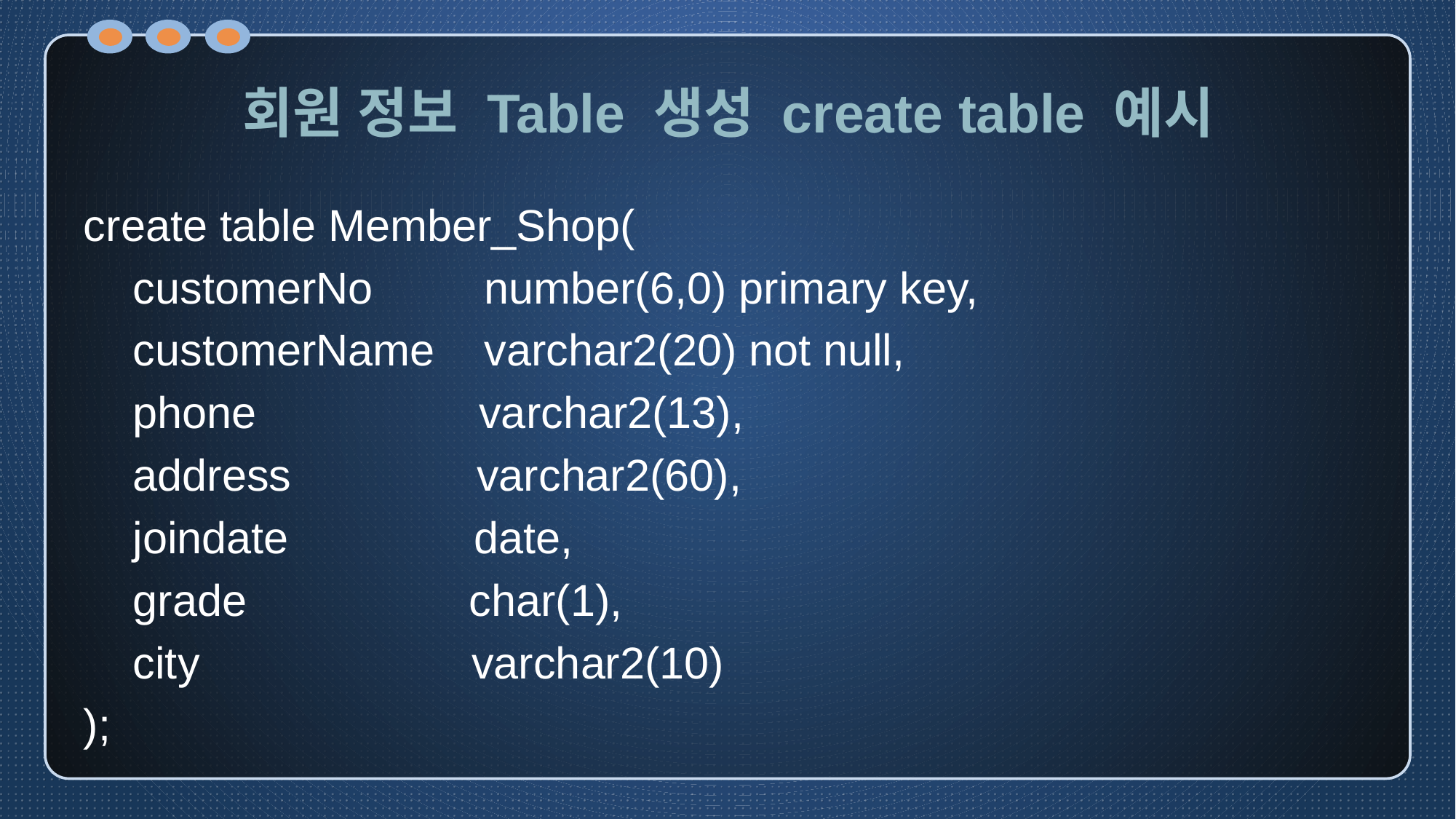

# 회원 정보 Table 생성 create table 예시
create table Member_Shop(
    customerNo         number(6,0) primary key,
    customerName    varchar2(20) not null,
    phone                  varchar2(13),
    address               varchar2(60),
    joindate               date,
    grade                  char(1),
    city                      varchar2(10)
);